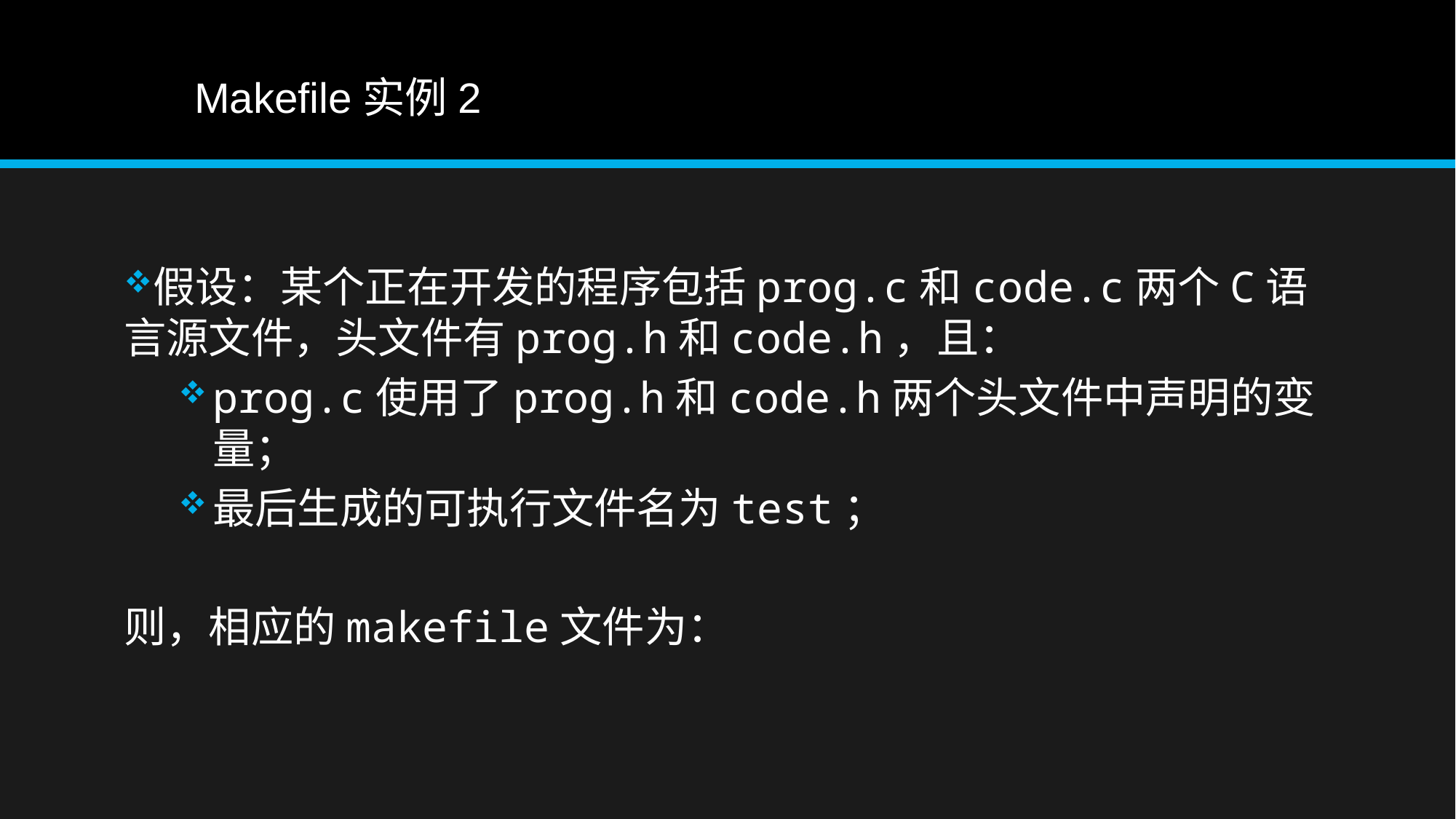

Makefile实例2示例 :
假设：某个正在开发的程序包括prog.c和code.c两个C语言源文件，头文件有prog.h和code.h，且：
prog.c使用了prog.h和code.h两个头文件中声明的变量；
最后生成的可执行文件名为test；

则，相应的makefile文件为：